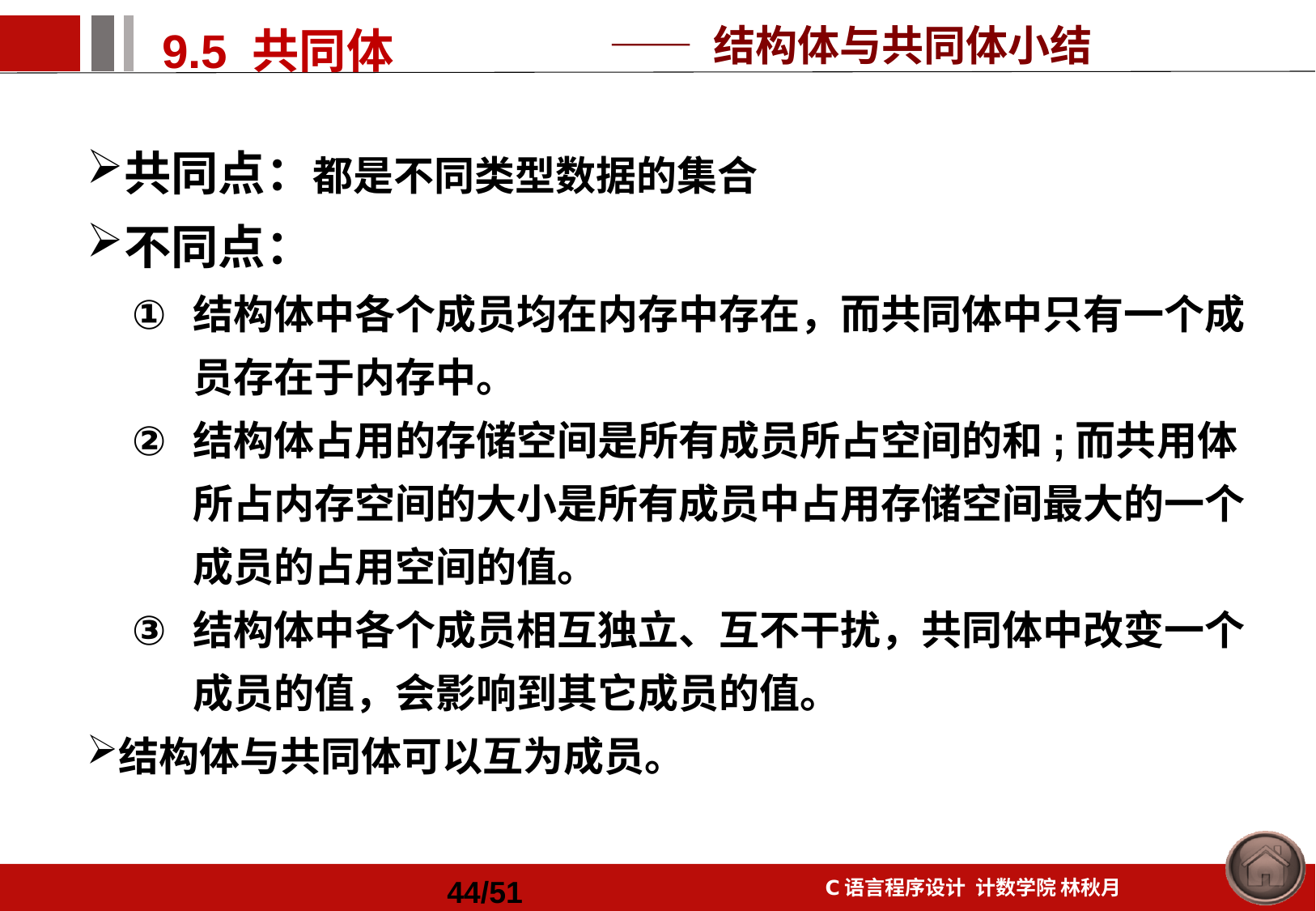

—— 结构体与共同体小结
共同点：都是不同类型数据的集合
不同点：
结构体中各个成员均在内存中存在，而共同体中只有一个成员存在于内存中。
结构体占用的存储空间是所有成员所占空间的和;而共用体所占内存空间的大小是所有成员中占用存储空间最大的一个成员的占用空间的值。
结构体中各个成员相互独立、互不干扰，共同体中改变一个成员的值，会影响到其它成员的值。
结构体与共同体可以互为成员。